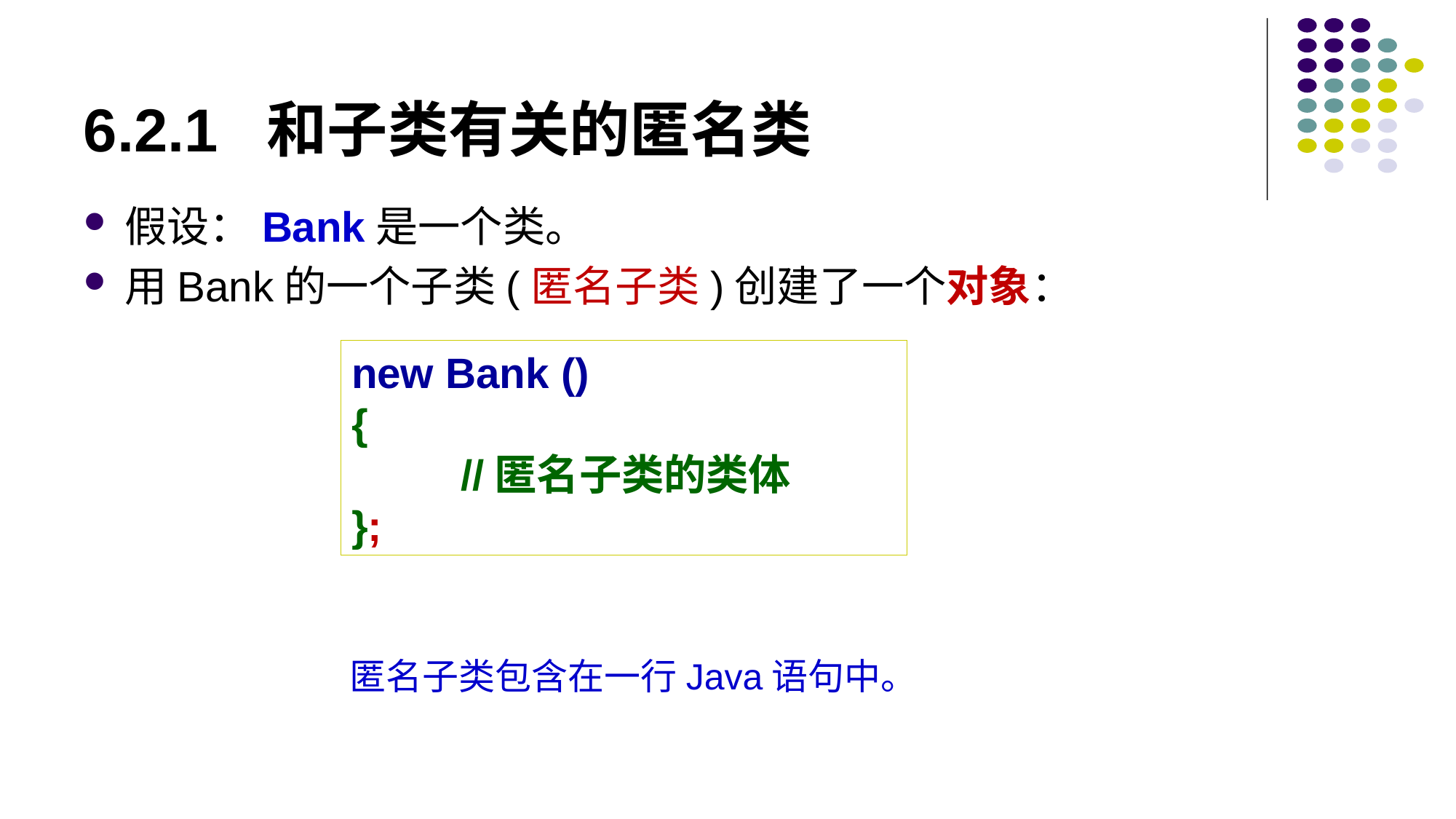

# 6.2.1  和子类有关的匿名类
假设：Bank是一个类。
用Bank的一个子类(匿名子类)创建了一个对象：

new Bank ()
{
	//匿名子类的类体
};
匿名子类包含在一行Java语句中。
5